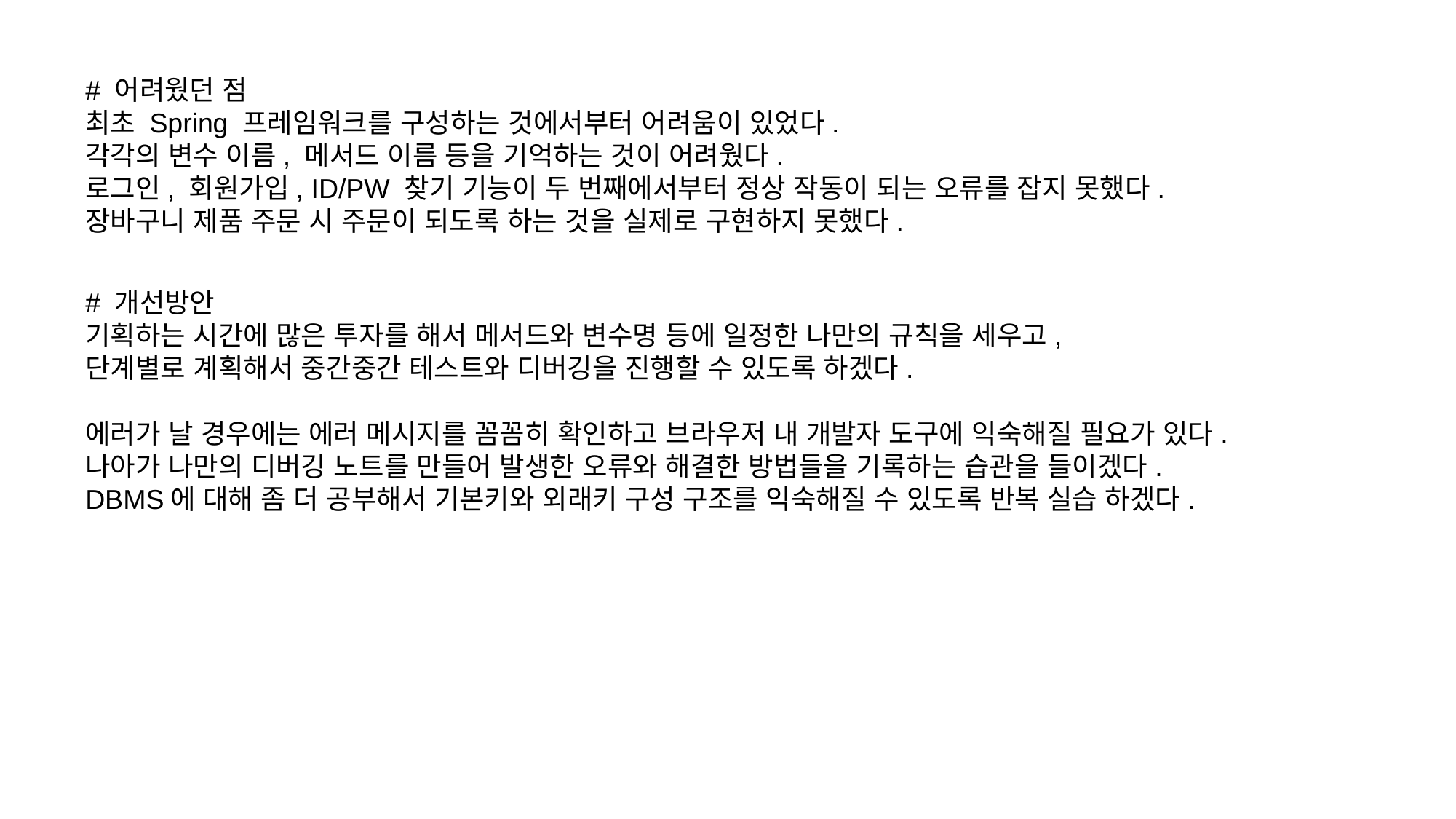

# 어려웠던 점
최초 Spring 프레임워크를 구성하는 것에서부터 어려움이 있었다.
각각의 변수 이름, 메서드 이름 등을 기억하는 것이 어려웠다.
로그인, 회원가입, ID/PW 찾기 기능이 두 번째에서부터 정상 작동이 되는 오류를 잡지 못했다.
장바구니 제품 주문 시 주문이 되도록 하는 것을 실제로 구현하지 못했다.
# 개선방안
기획하는 시간에 많은 투자를 해서 메서드와 변수명 등에 일정한 나만의 규칙을 세우고,
단계별로 계획해서 중간중간 테스트와 디버깅을 진행할 수 있도록 하겠다.

에러가 날 경우에는 에러 메시지를 꼼꼼히 확인하고 브라우저 내 개발자 도구에 익숙해질 필요가 있다.
나아가 나만의 디버깅 노트를 만들어 발생한 오류와 해결한 방법들을 기록하는 습관을 들이겠다.
DBMS에 대해 좀 더 공부해서 기본키와 외래키 구성 구조를 익숙해질 수 있도록 반복 실습 하겠다.